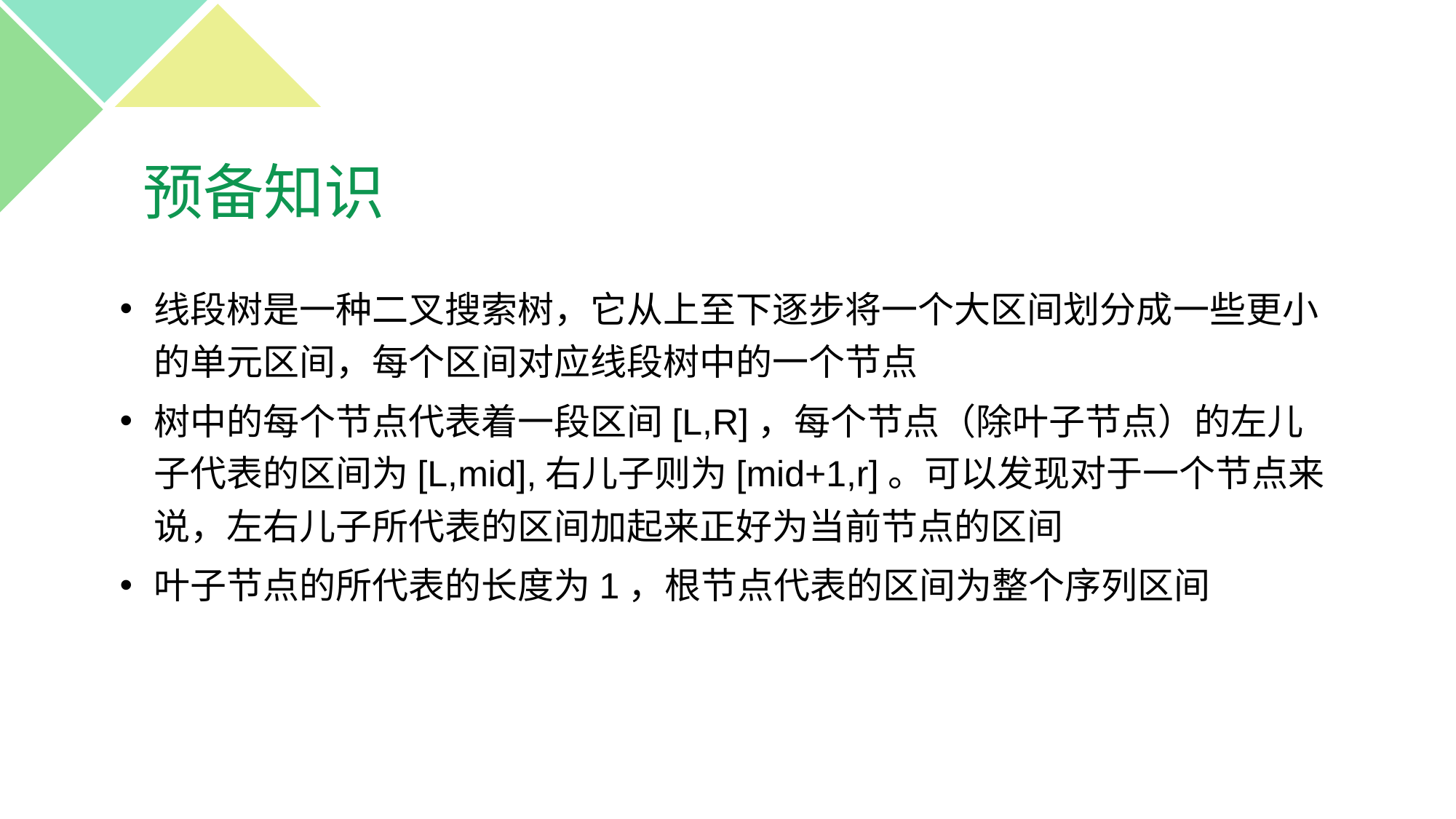

# 预备知识
线段树是一种二叉搜索树，它从上至下逐步将一个大区间划分成一些更小的单元区间，每个区间对应线段树中的一个节点
树中的每个节点代表着一段区间[L,R]，每个节点（除叶子节点）的左儿子代表的区间为[L,mid],右儿子则为[mid+1,r]。可以发现对于一个节点来说，左右儿子所代表的区间加起来正好为当前节点的区间
叶子节点的所代表的长度为1，根节点代表的区间为整个序列区间